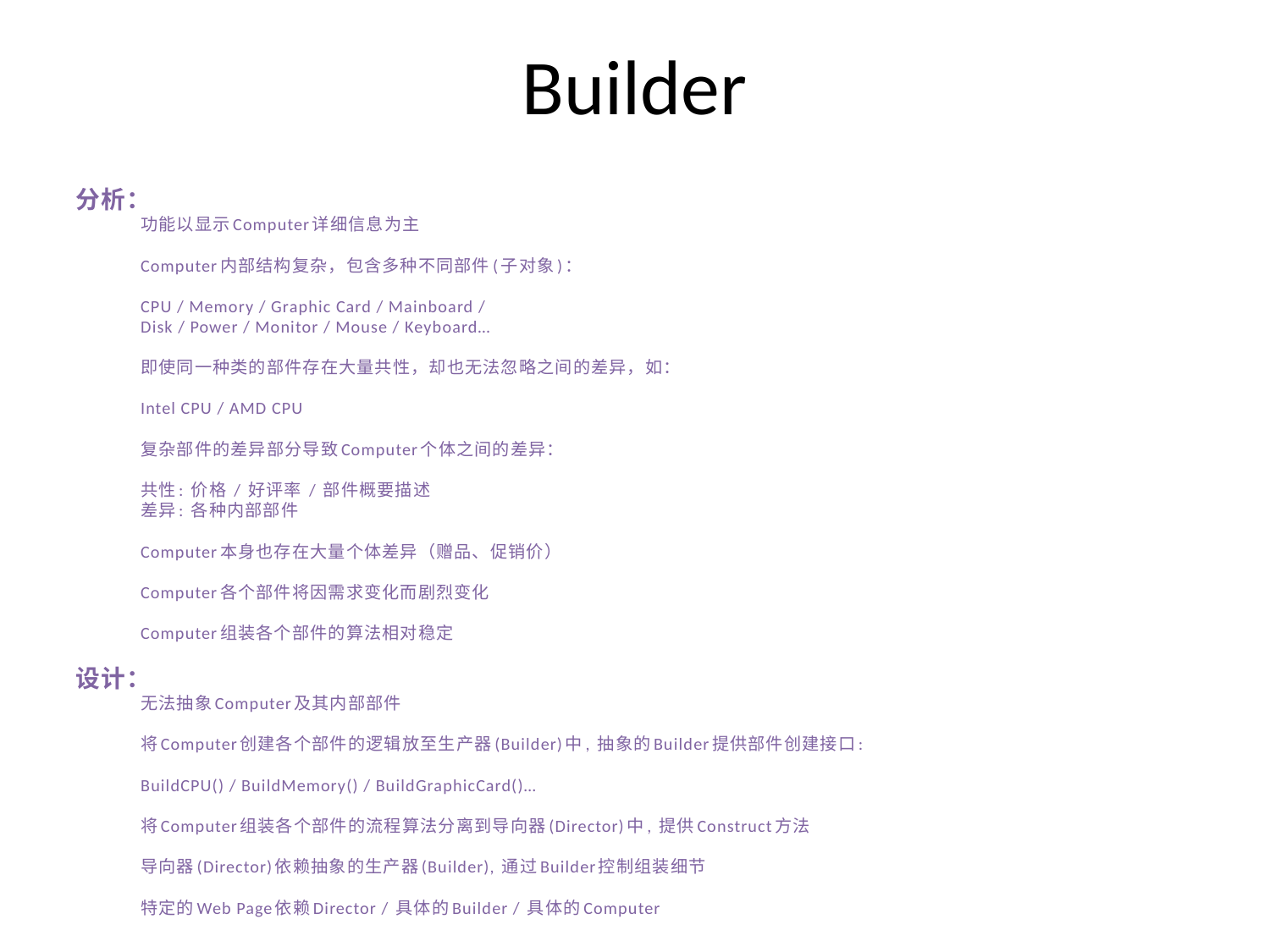

# Builder
分析：
	功能以显示Computer详细信息为主

	Computer内部结构复杂，包含多种不同部件(子对象)：

		CPU / Memory / Graphic Card / Mainboard /
		Disk / Power / Monitor / Mouse / Keyboard…

	即使同一种类的部件存在大量共性，却也无法忽略之间的差异，如：

		Intel CPU / AMD CPU

	复杂部件的差异部分导致Computer个体之间的差异：

		共性: 价格 / 好评率 / 部件概要描述
		差异: 各种内部部件

	Computer本身也存在大量个体差异（赠品、促销价）

	Computer各个部件将因需求变化而剧烈变化

	Computer组装各个部件的算法相对稳定

设计：
	无法抽象Computer及其内部部件

	将Computer创建各个部件的逻辑放至生产器(Builder)中, 抽象的Builder提供部件创建接口:

		BuildCPU() / BuildMemory() / BuildGraphicCard()…

	将Computer组装各个部件的流程算法分离到导向器(Director)中, 提供Construct方法

	导向器(Director)依赖抽象的生产器(Builder), 通过Builder控制组装细节

	特定的Web Page依赖Director / 具体的Builder / 具体的Computer